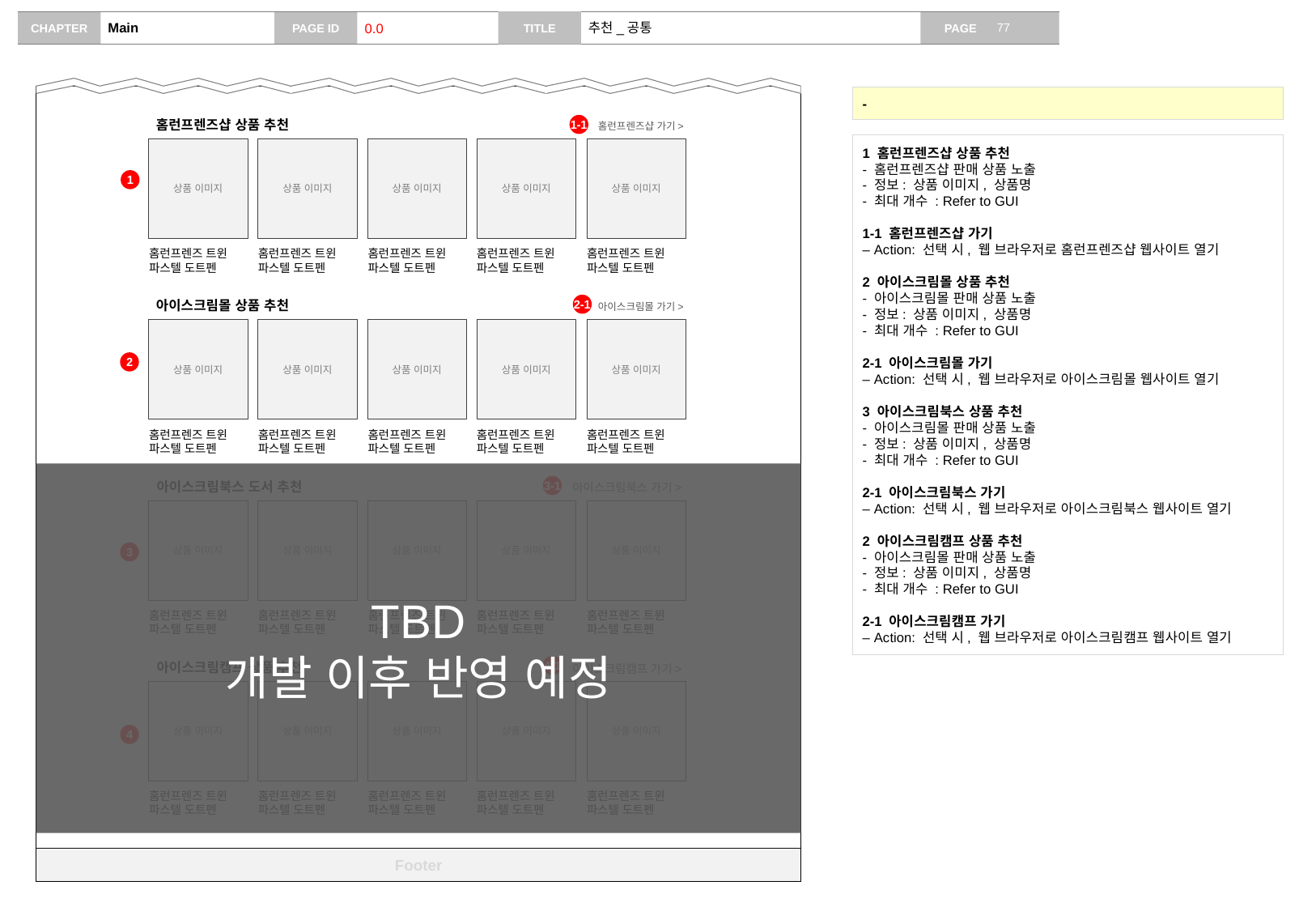

# Main
0.0
추천_공통

-
1-1
홈런프렌즈샵 상품 추천
홈런프렌즈샵 가기>
1 홈런프렌즈샵 상품 추천
- 홈런프렌즈샵 판매 상품 노출
- 정보: 상품 이미지, 상품명
- 최대 개수 : Refer to GUI

1-1 홈런프렌즈샵 가기
– Action: 선택 시, 웹 브라우저로 홈런프렌즈샵 웹사이트 열기

2 아이스크림몰 상품 추천
- 아이스크림몰 판매 상품 노출
- 정보: 상품 이미지, 상품명
- 최대 개수 : Refer to GUI

2-1 아이스크림몰 가기
– Action: 선택 시, 웹 브라우저로 아이스크림몰 웹사이트 열기

3 아이스크림북스 상품 추천
- 아이스크림몰 판매 상품 노출
- 정보: 상품 이미지, 상품명
- 최대 개수 : Refer to GUI

2-1 아이스크림북스 가기
– Action: 선택 시, 웹 브라우저로 아이스크림북스 웹사이트 열기

2 아이스크림캠프 상품 추천
- 아이스크림몰 판매 상품 노출
- 정보: 상품 이미지, 상품명
- 최대 개수 : Refer to GUI

2-1 아이스크림캠프 가기
– Action: 선택 시, 웹 브라우저로 아이스크림캠프 웹사이트 열기
상품 이미지
상품 이미지
상품 이미지
상품 이미지
상품 이미지
홈런프렌즈 트윈 파스텔 도트펜
홈런프렌즈 트윈 파스텔 도트펜
홈런프렌즈 트윈 파스텔 도트펜
홈런프렌즈 트윈 파스텔 도트펜
홈런프렌즈 트윈 파스텔 도트펜
1
2-1
아이스크림몰 상품 추천
아이스크림몰 가기>
상품 이미지
상품 이미지
상품 이미지
상품 이미지
상품 이미지
2
홈런프렌즈 트윈 파스텔 도트펜
홈런프렌즈 트윈 파스텔 도트펜
홈런프렌즈 트윈 파스텔 도트펜
홈런프렌즈 트윈 파스텔 도트펜
홈런프렌즈 트윈 파스텔 도트펜
TBD
개발 이후 반영 예정
3-1
아이스크림북스 가기>
아이스크림북스 도서 추천
상품 이미지
상품 이미지
상품 이미지
상품 이미지
상품 이미지
3
홈런프렌즈 트윈 파스텔 도트펜
홈런프렌즈 트윈 파스텔 도트펜
홈런프렌즈 트윈 파스텔 도트펜
홈런프렌즈 트윈 파스텔 도트펜
홈런프렌즈 트윈 파스텔 도트펜
4-1
아이스크림캠프 가기>
아이스크림캠프 상품 추천
상품 이미지
상품 이미지
상품 이미지
상품 이미지
상품 이미지
4
홈런프렌즈 트윈 파스텔 도트펜
홈런프렌즈 트윈 파스텔 도트펜
홈런프렌즈 트윈 파스텔 도트펜
홈런프렌즈 트윈 파스텔 도트펜
홈런프렌즈 트윈 파스텔 도트펜
Footer